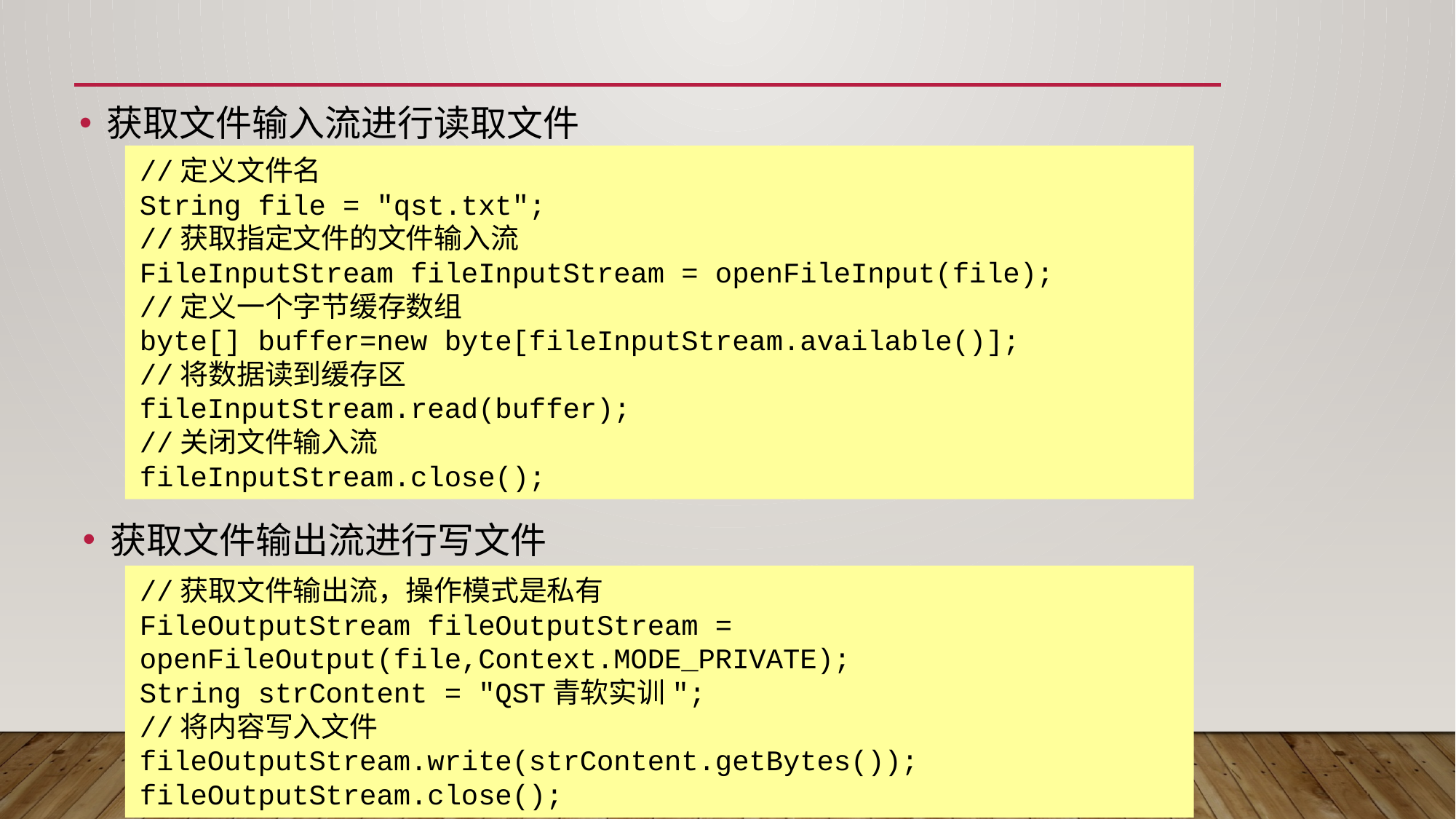

#
获取文件输入流进行读取文件
//定义文件名
String file = "qst.txt";
//获取指定文件的文件输入流
FileInputStream fileInputStream = openFileInput(file);
//定义一个字节缓存数组
byte[] buffer=new byte[fileInputStream.available()];
//将数据读到缓存区
fileInputStream.read(buffer);
//关闭文件输入流
fileInputStream.close();
获取文件输出流进行写文件
//获取文件输出流，操作模式是私有
FileOutputStream fileOutputStream = openFileOutput(file,Context.MODE_PRIVATE);
String strContent = "QST青软实训";
//将内容写入文件
fileOutputStream.write(strContent.getBytes());
fileOutputStream.close();